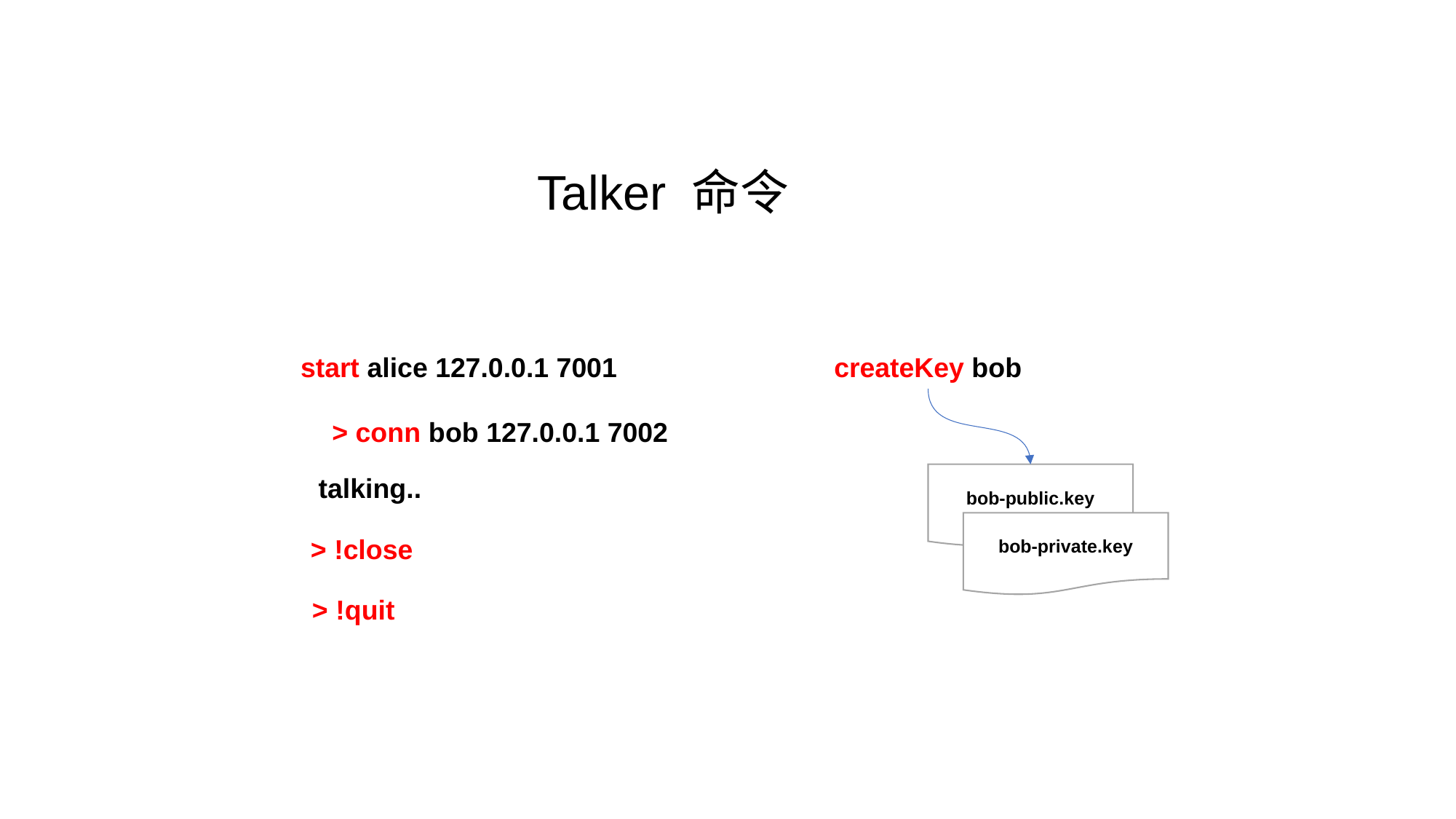

Talker 命令
start alice 127.0.0.1 7001
createKey bob
> conn bob 127.0.0.1 7002
bob-public.key
talking..
bob-private.key
> !close
> !quit